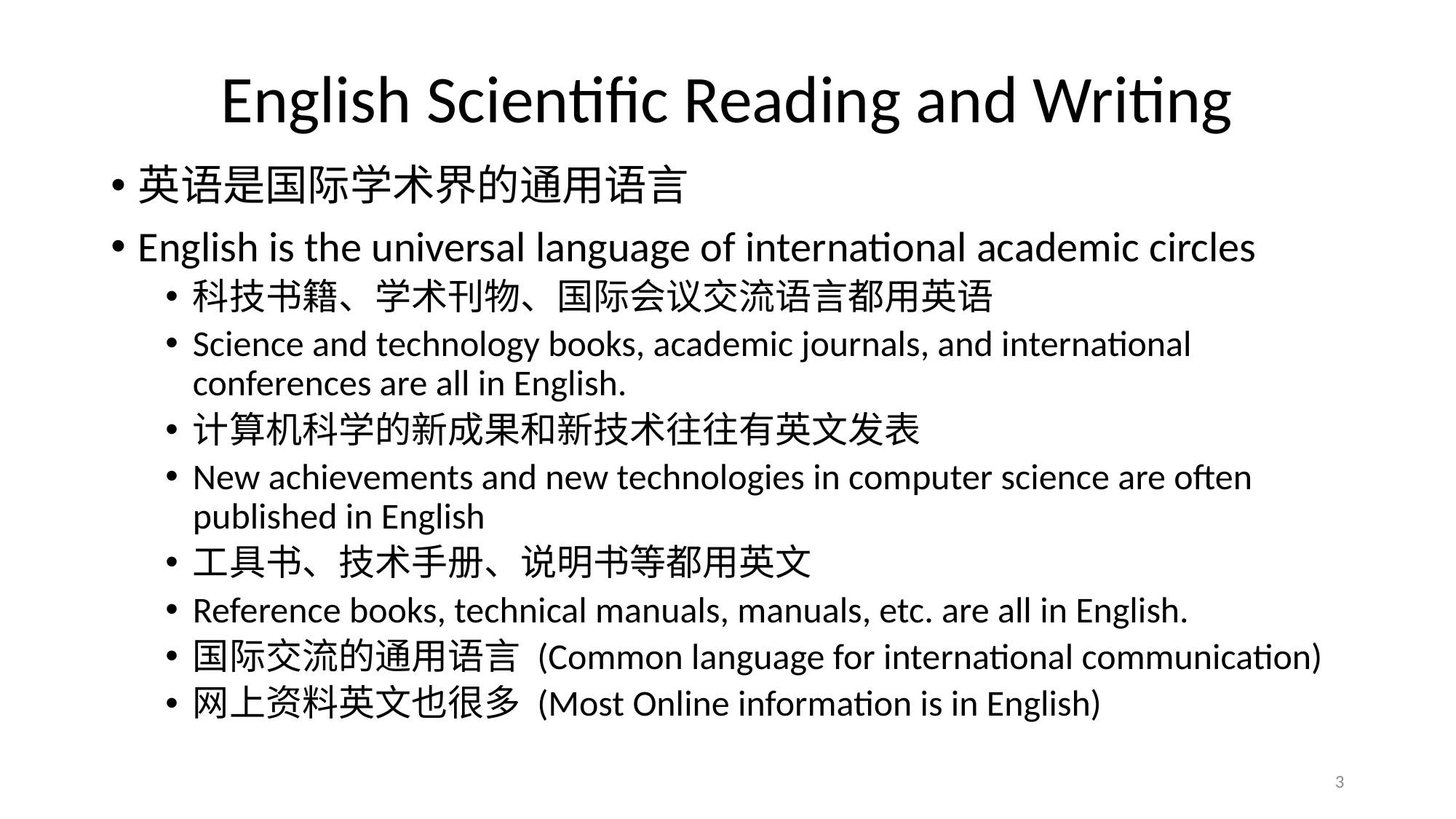

# English Scientific Reading and Writing
英语是国际学术界的通用语言
English is the universal language of international academic circles
科技书籍、学术刊物、国际会议交流语言都用英语
Science and technology books, academic journals, and international conferences are all in English.
计算机科学的新成果和新技术往往有英文发表
New achievements and new technologies in computer science are often published in English
工具书、技术手册、说明书等都用英文
Reference books, technical manuals, manuals, etc. are all in English.
国际交流的通用语言 (Common language for international communication)
网上资料英文也很多 (Most Online information is in English)

3